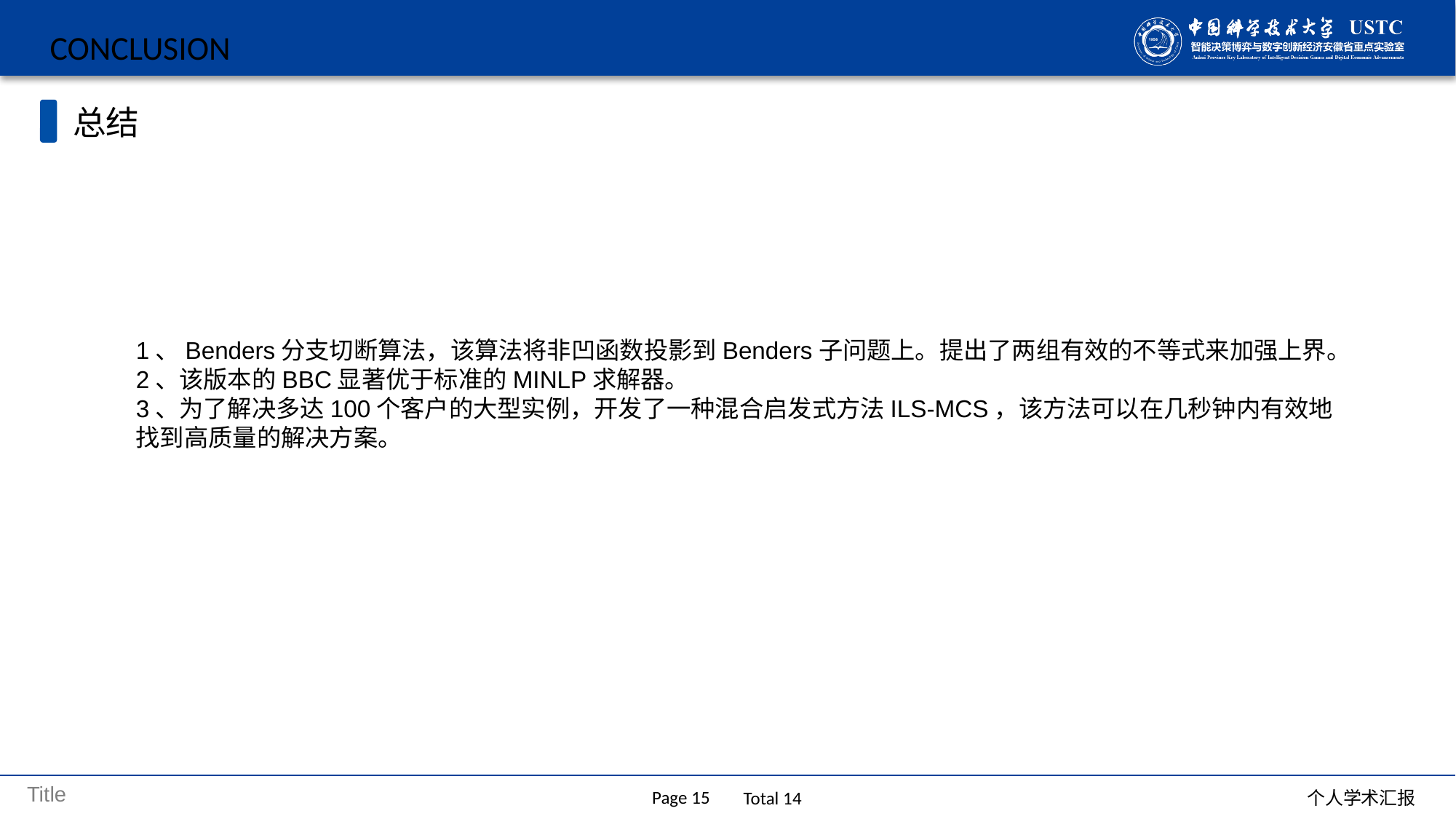

CONCLUSION
总结
1、Benders分支切断算法，该算法将非凹函数投影到Benders子问题上。提出了两组有效的不等式来加强上界。
2、该版本的BBC显著优于标准的MINLP求解器。
3、为了解决多达100个客户的大型实例，开发了一种混合启发式方法ILS-MCS，该方法可以在几秒钟内有效地找到高质量的解决方案。
Page 15